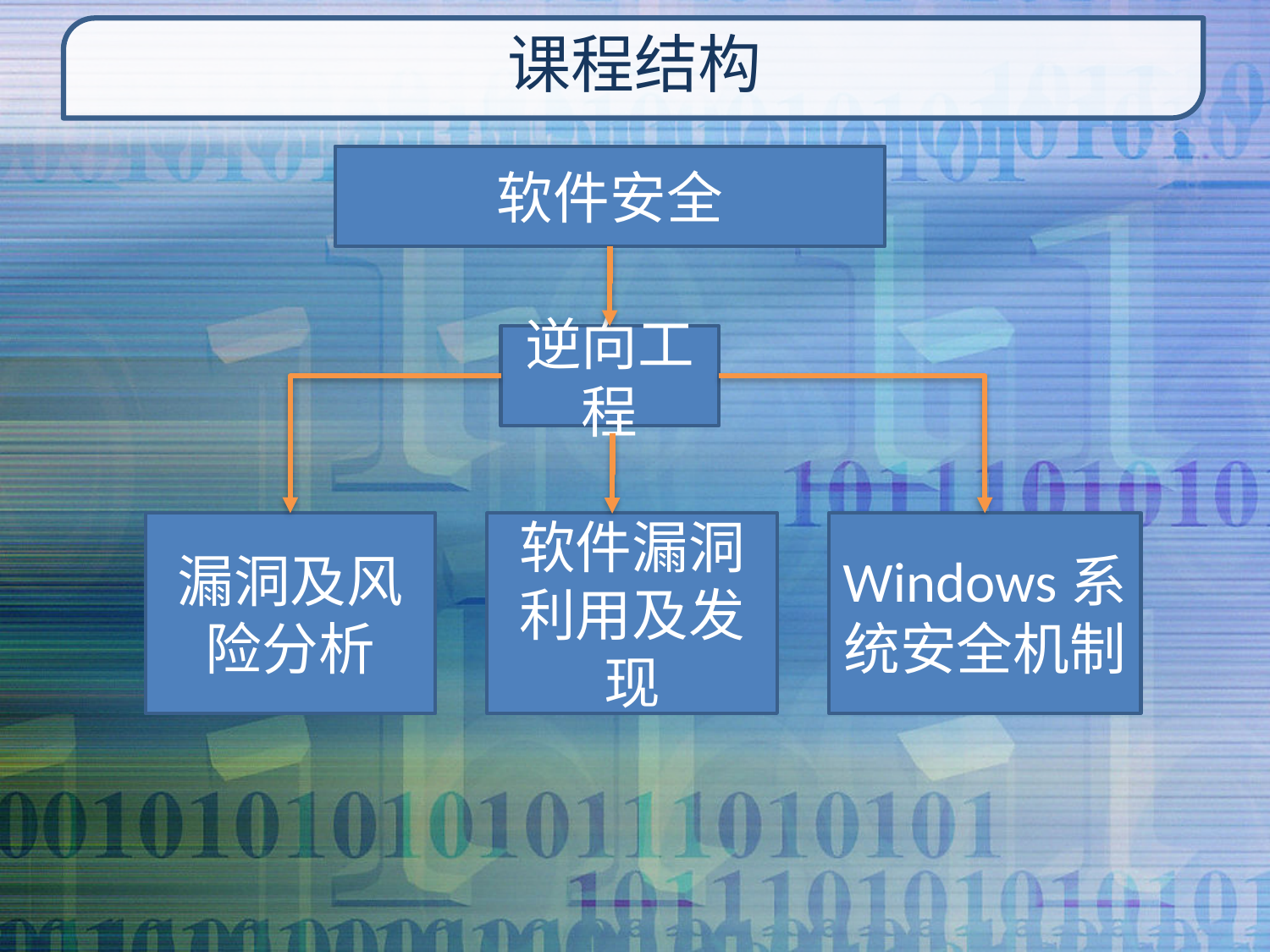

# 课程结构

软件安全
逆向工程
漏洞及风险分析
软件漏洞利用及发现
Windows系统安全机制